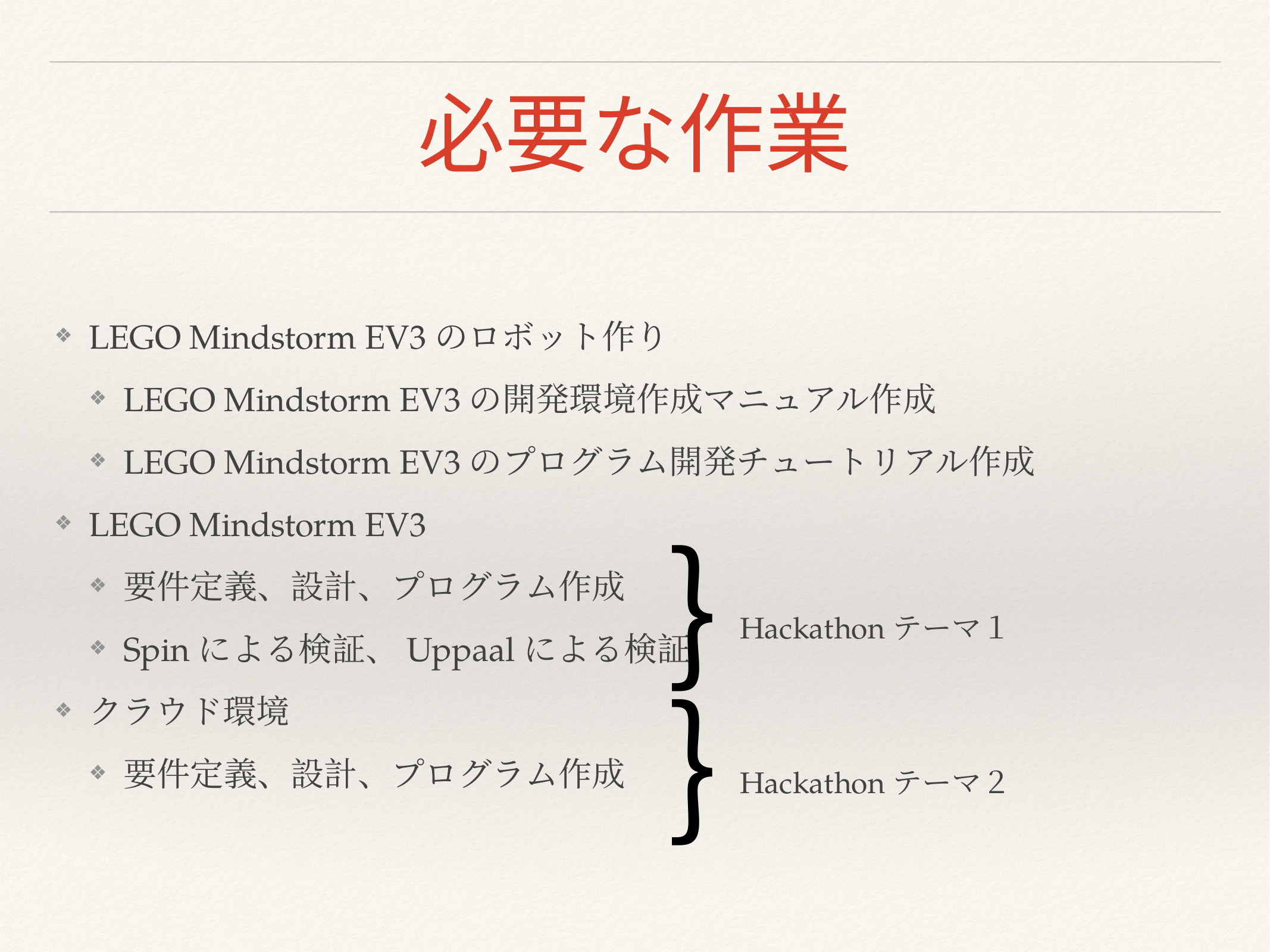

# 必要な作業
LEGO Mindstorm EV3のロボット作り
LEGO Mindstorm EV3の開発環境作成マニュアル作成
LEGO Mindstorm EV3のプログラム開発チュートリアル作成
LEGO Mindstorm EV3
要件定義、設計、プログラム作成
Spinによる検証、Uppaalによる検証
クラウド環境
要件定義、設計、プログラム作成
｝
Hackathonテーマ１
｝
Hackathonテーマ２